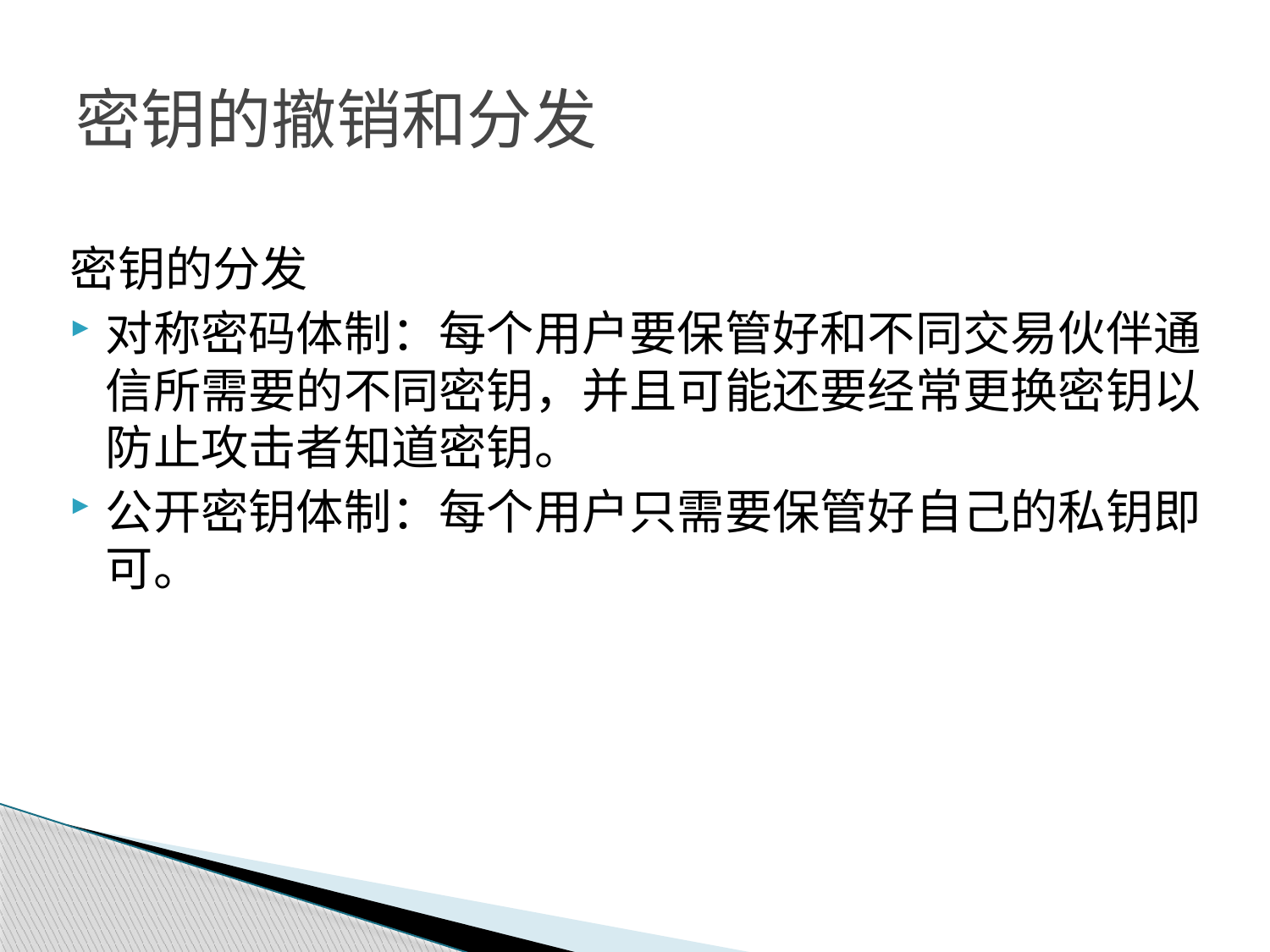

# 密钥的撤销和分发
密钥的分发
对称密码体制：每个用户要保管好和不同交易伙伴通信所需要的不同密钥，并且可能还要经常更换密钥以防止攻击者知道密钥。
公开密钥体制：每个用户只需要保管好自己的私钥即可。